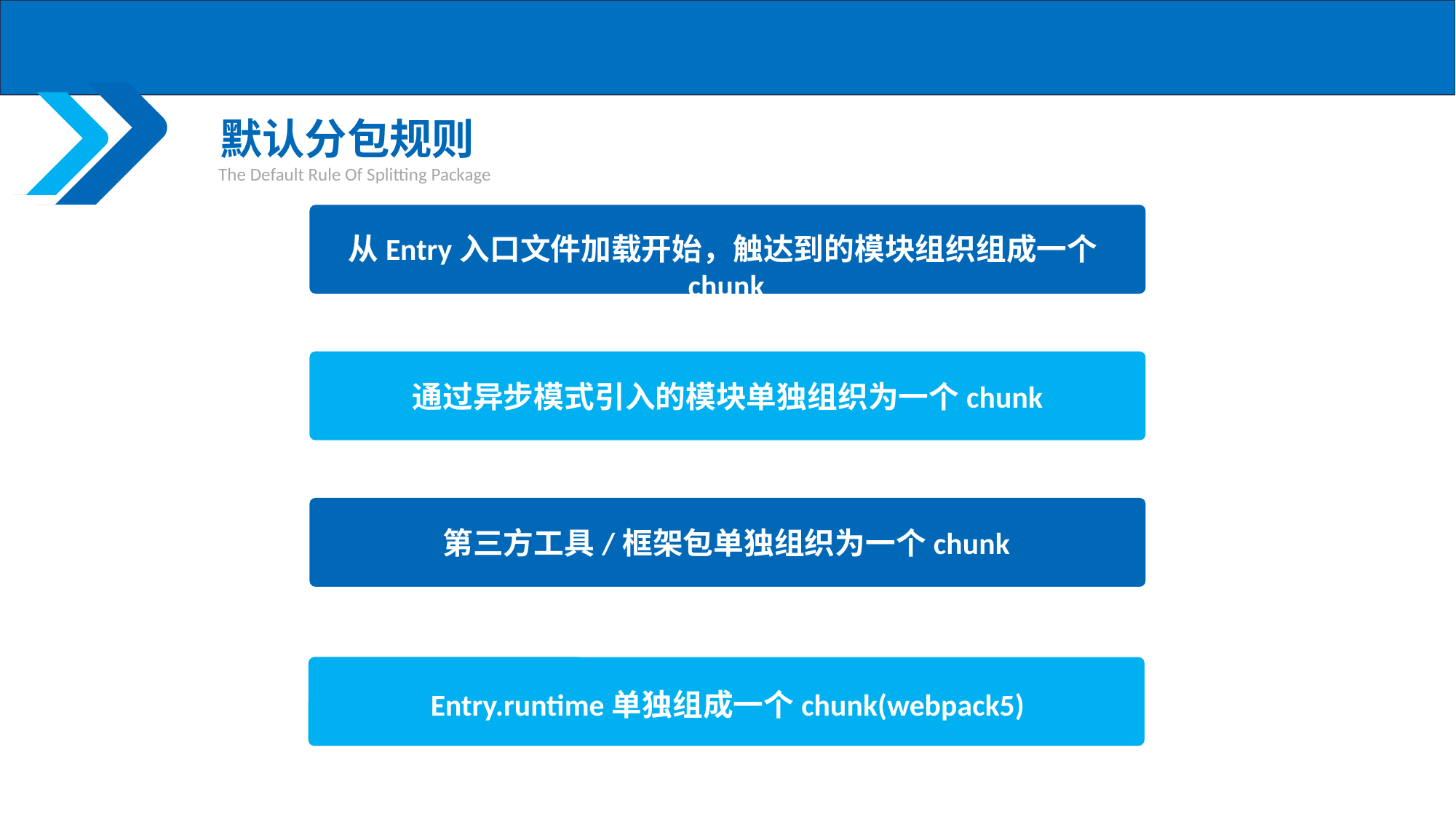

默认分包规则
The Default Rule Of Splitting Package

从Entry入口文件加载开始，触达到的模块组织组成一个chunk

通过异步模式引入的模块单独组织为一个chunk

第三方工具/框架包单独组织为一个chunk

Entry.runtime单独组成一个chunk(webpack5)